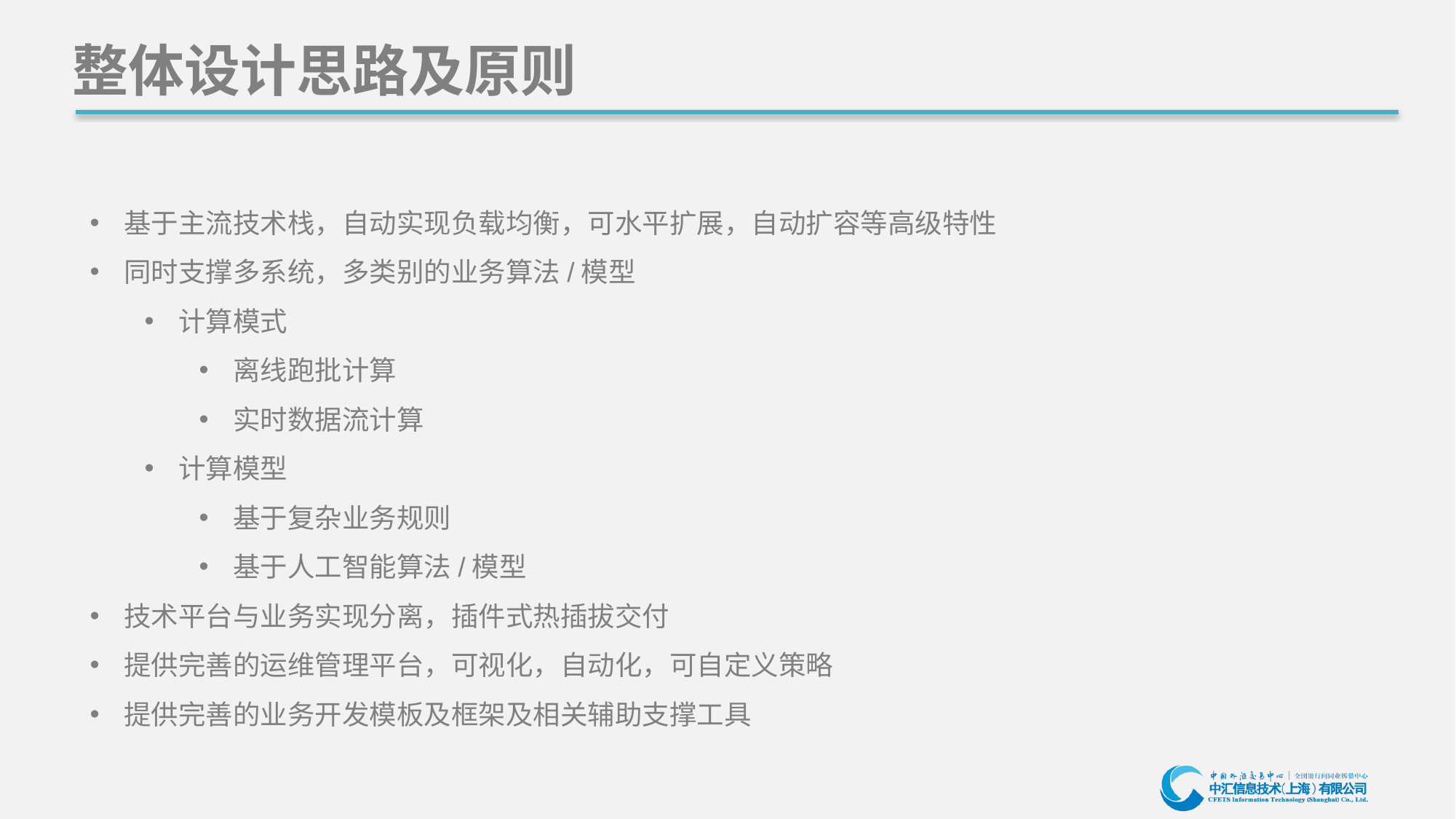

整体设计思路及原则
基于主流技术栈，自动实现负载均衡，可水平扩展，自动扩容等高级特性
同时支撑多系统，多类别的业务算法/模型
计算模式
离线跑批计算
实时数据流计算
计算模型
基于复杂业务规则
基于人工智能算法/模型
技术平台与业务实现分离，插件式热插拔交付
提供完善的运维管理平台，可视化，自动化，可自定义策略
提供完善的业务开发模板及框架及相关辅助支撑工具